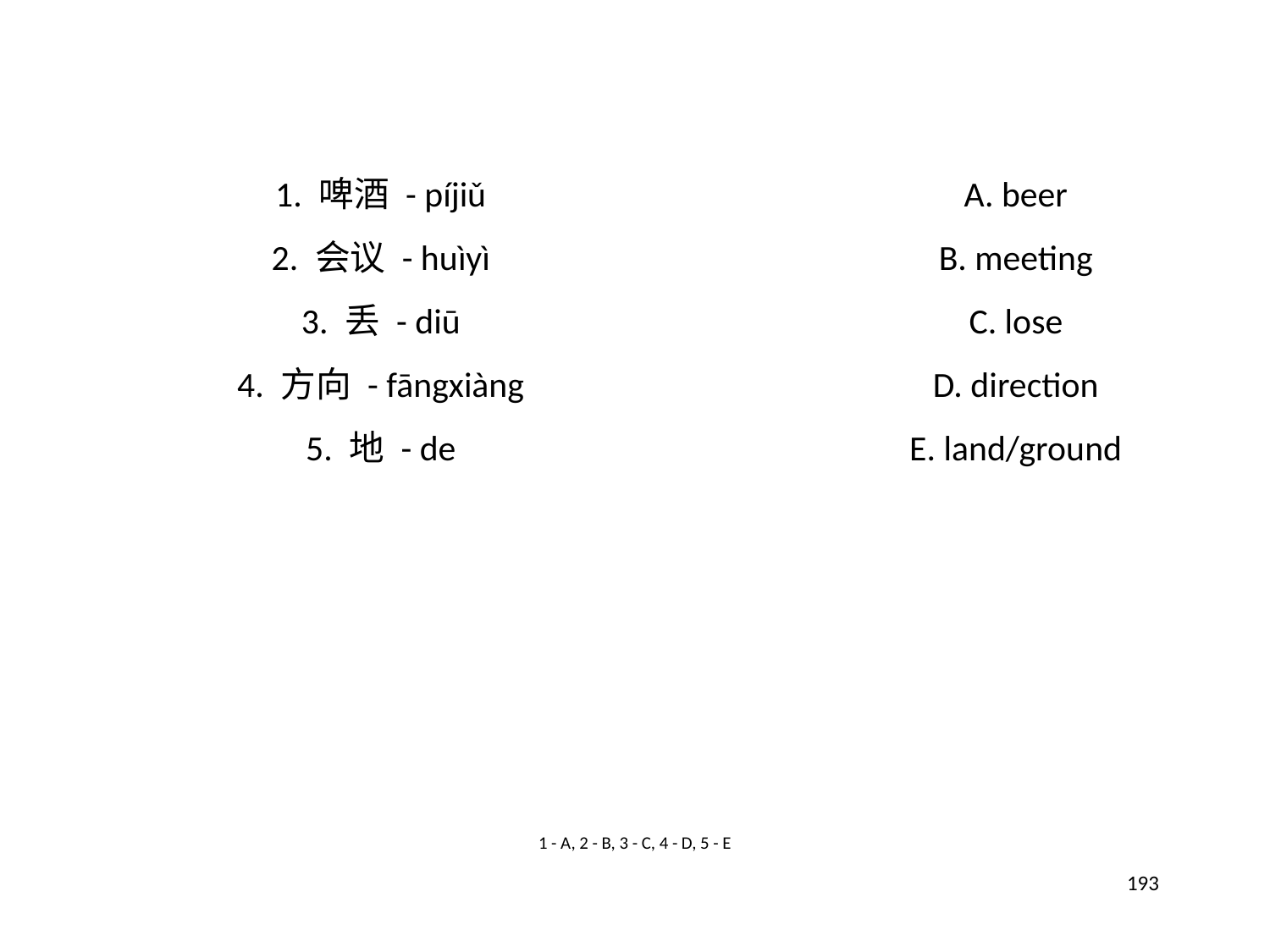

1. 啤酒 - píjiǔ

A. beer

2. 会议 - huìyì

B. meeting

3. 丢 - diū

C. lose

4. 方向 - fāngxiàng

D. direction

5. 地 - de

E. land/ground
1 - A, 2 - B, 3 - C, 4 - D, 5 - E

193